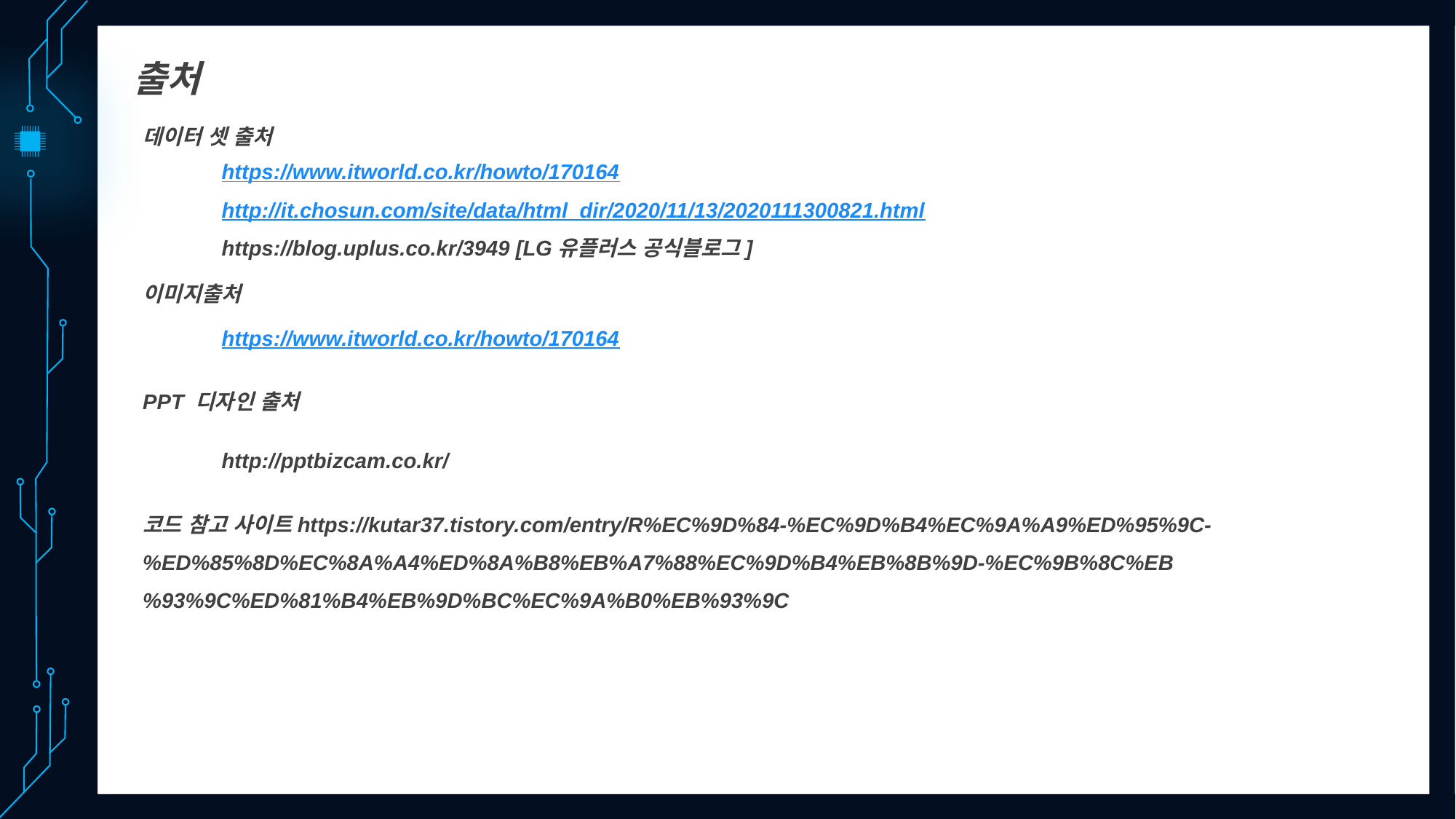

출처
데이터 셋 출처

https://www.itworld.co.kr/howto/170164
http://it.chosun.com/site/data/html_dir/2020/11/13/2020111300821.html
https://blog.uplus.co.kr/3949 [LG유플러스 공식블로그]

이미지출처
https://www.itworld.co.kr/howto/170164
PPT 디자인 출처
http://pptbizcam.co.kr/
코드 참고 사이트https://kutar37.tistory.com/entry/R%EC%9D%84-%EC%9D%B4%EC%9A%A9%ED%95%9C-%ED%85%8D%EC%8A%A4%ED%8A%B8%EB%A7%88%EC%9D%B4%EB%8B%9D-%EC%9B%8C%EB%93%9C%ED%81%B4%EB%9D%BC%EC%9A%B0%EB%93%9C